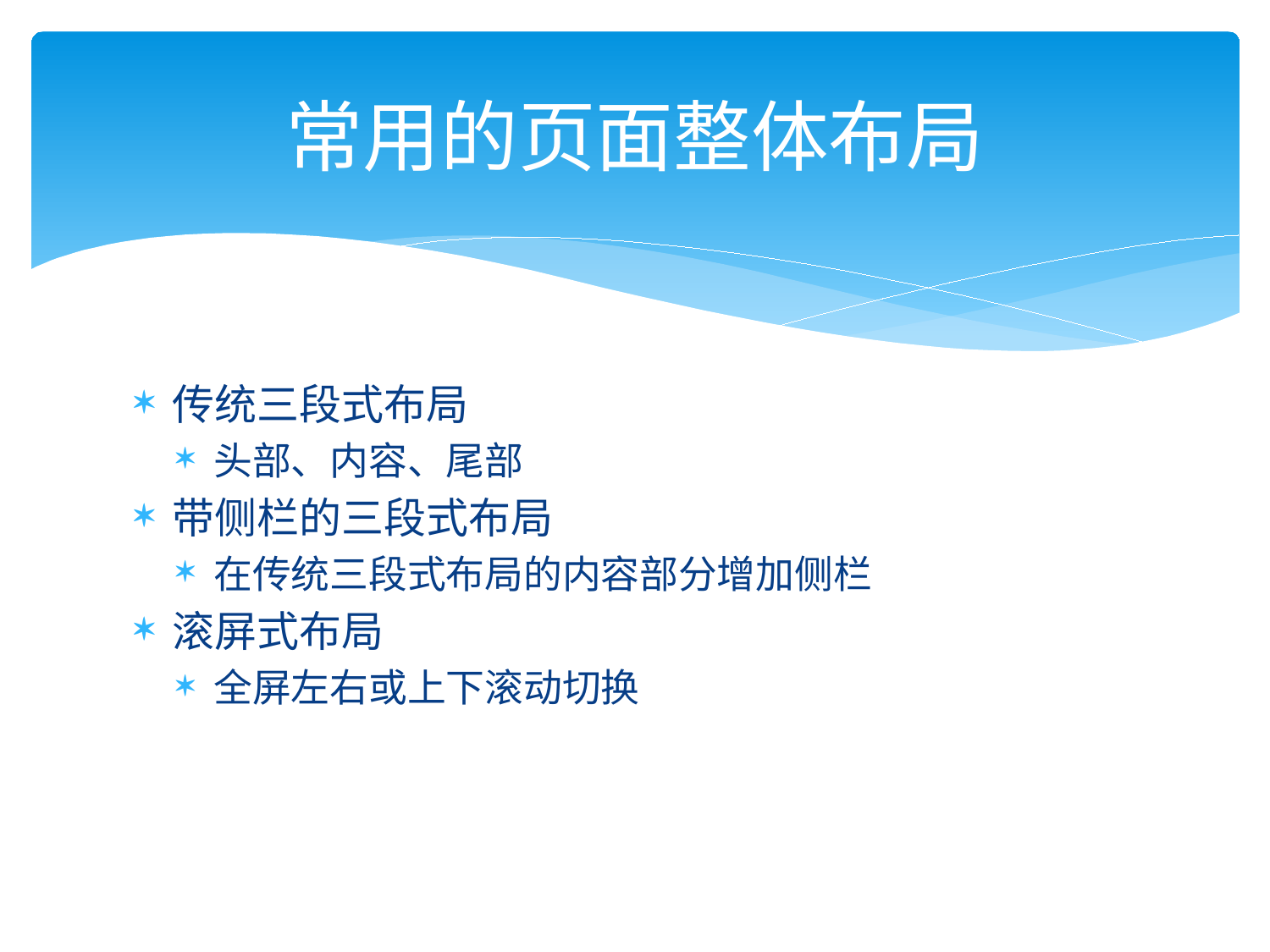

# 常用的页面整体布局
传统三段式布局
头部、内容、尾部
带侧栏的三段式布局
在传统三段式布局的内容部分增加侧栏
滚屏式布局
全屏左右或上下滚动切换